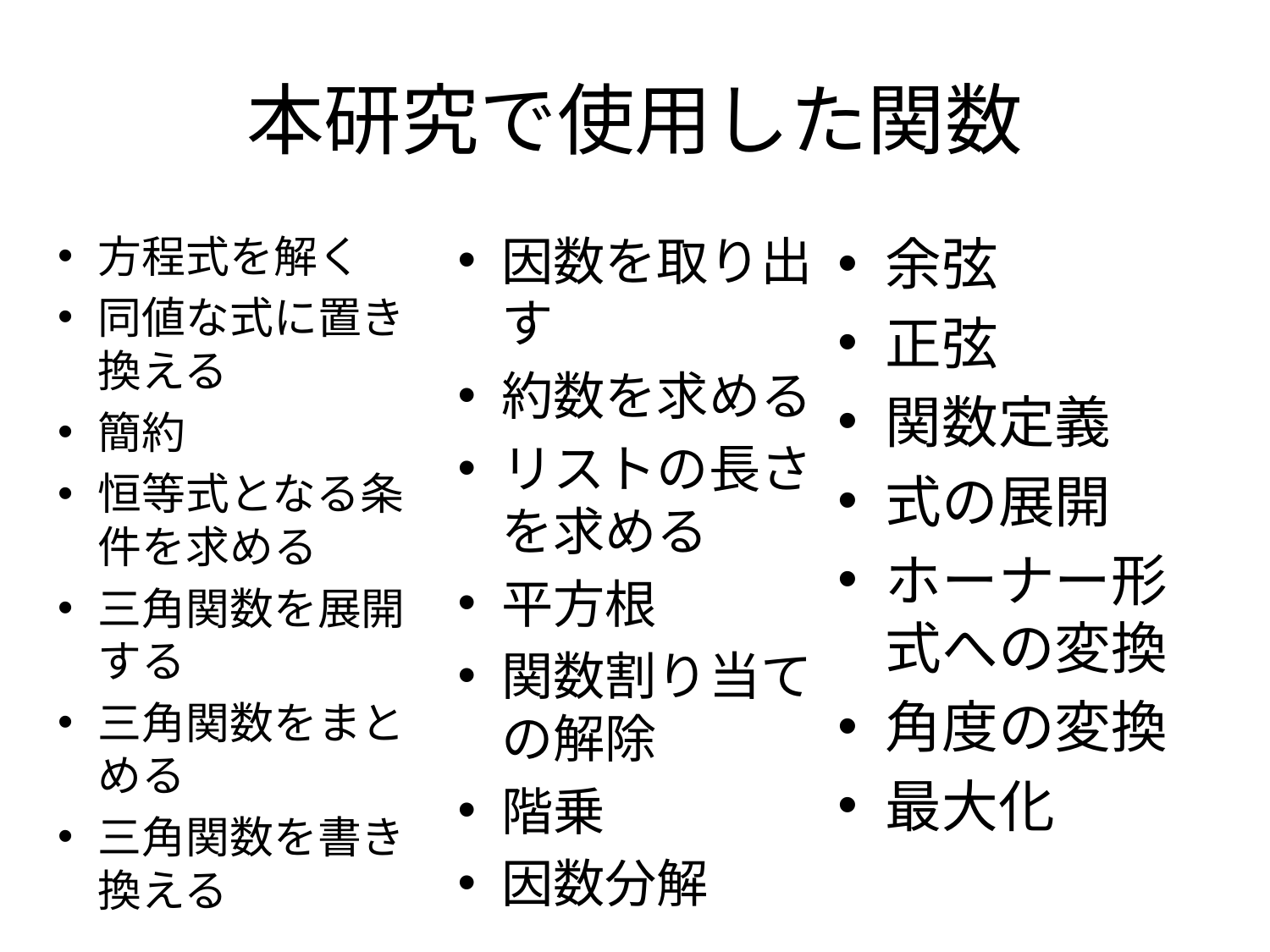

# 本研究で使用した関数
方程式を解く
同値な式に置き換える
簡約
恒等式となる条件を求める
三角関数を展開する
三角関数をまとめる
三角関数を書き換える
因数を取り出す
約数を求める
リストの長さを求める
平方根
関数割り当ての解除
階乗
因数分解
余弦
正弦
関数定義
式の展開
ホーナー形式への変換
角度の変換
最大化